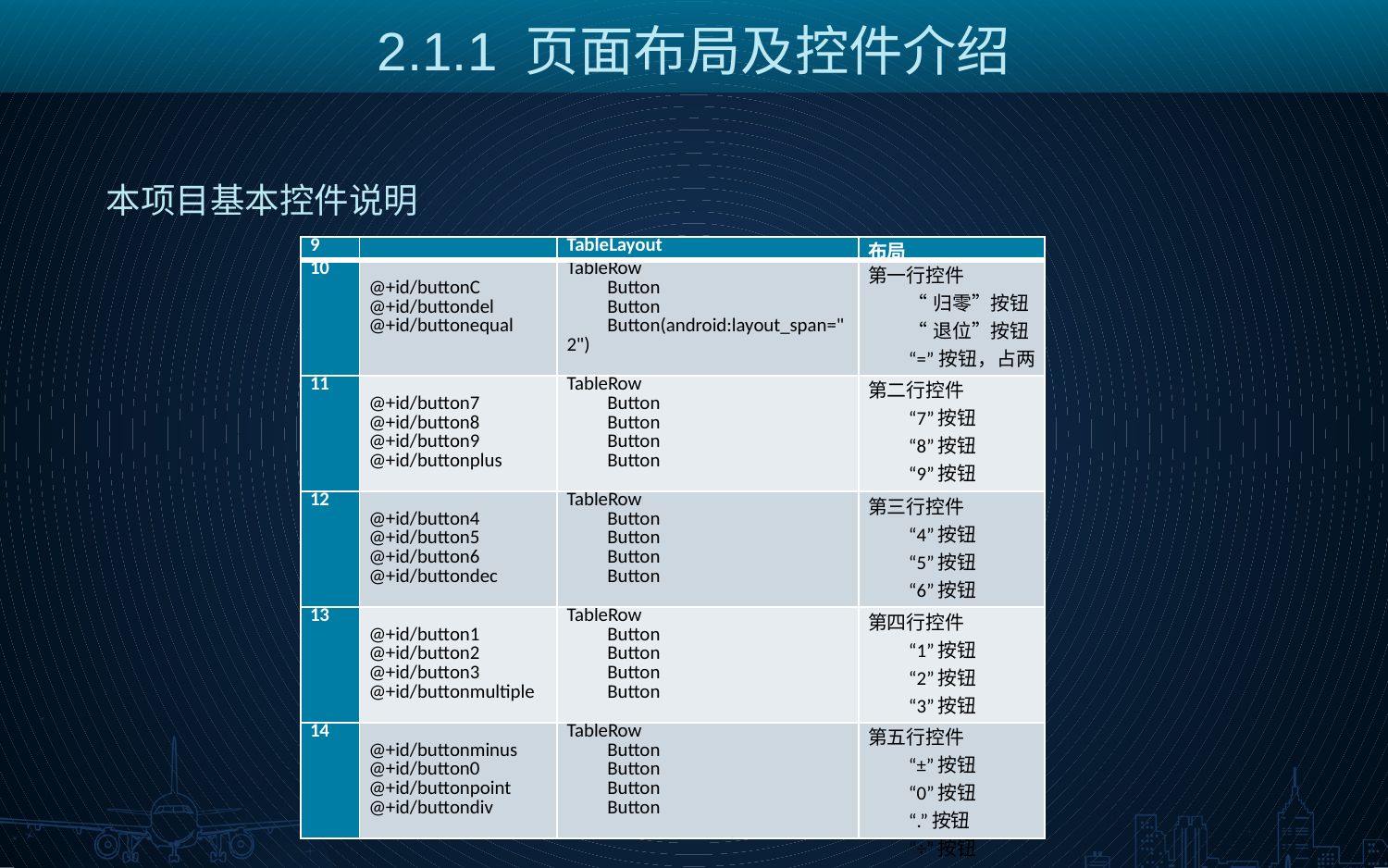

2.1.1 页面布局及控件介绍
本项目基本控件说明
| 9 |  | TableLayout | 布局 |
| --- | --- | --- | --- |
| 10 | @+id/buttonC @+id/buttondel @+id/buttonequal | TableRow Button Button Button(android:layout\_span="2") | 第一行控件 “归零”按钮 “退位”按钮 “=”按钮，占两列 |
| 11 | @+id/button7 @+id/button8 @+id/button9 @+id/buttonplus | TableRow Button Button Button Button | 第二行控件 “7”按钮 “8”按钮 “9”按钮 “+”按钮 |
| 12 | @+id/button4 @+id/button5 @+id/button6 @+id/buttondec | TableRow Button Button Button Button | 第三行控件 “4”按钮 “5”按钮 “6”按钮 “-”按钮 |
| 13 | @+id/button1 @+id/button2 @+id/button3 @+id/buttonmultiple | TableRow Button Button Button Button | 第四行控件 “1”按钮 “2”按钮 “3”按钮 “×”按钮 |
| 14 | @+id/buttonminus @+id/button0 @+id/buttonpoint @+id/buttondiv | TableRow Button Button Button Button | 第五行控件 “±”按钮 “0”按钮 “.”按钮 “÷”按钮 |